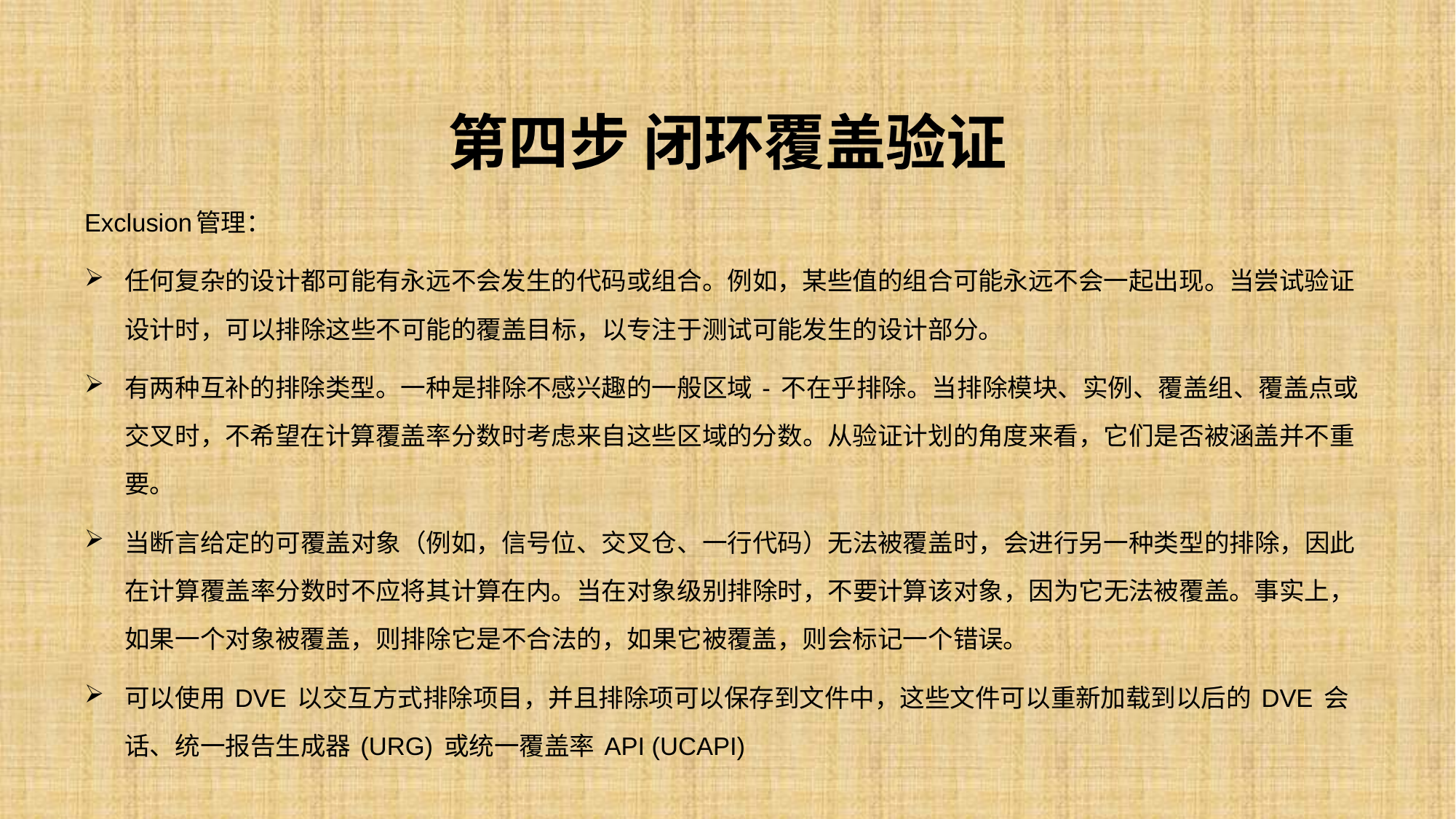

# 第四步 闭环覆盖验证
Exclusion管理：
任何复杂的设计都可能有永远不会发生的代码或组合。例如，某些值的组合可能永远不会一起出现。当尝试验证设计时，可以排除这些不可能的覆盖目标，以专注于测试可能发生的设计部分。
有两种互补的排除类型。一种是排除不感兴趣的一般区域 - 不在乎排除。当排除模块、实例、覆盖组、覆盖点或交叉时，不希望在计算覆盖率分数时考虑来自这些区域的分数。从验证计划的角度来看，它们是否被涵盖并不重要。
当断言给定的可覆盖对象（例如，信号位、交叉仓、一行代码）无法被覆盖时，会进行另一种类型的排除，因此在计算覆盖率分数时不应将其计算在内。当在对象级别排除时，不要计算该对象，因为它无法被覆盖。事实上，如果一个对象被覆盖，则排除它是不合法的，如果它被覆盖，则会标记一个错误。
可以使用 DVE 以交互方式排除项目，并且排除项可以保存到文件中，这些文件可以重新加载到以后的 DVE 会话、统一报告生成器 (URG) 或统一覆盖率 API (UCAPI)